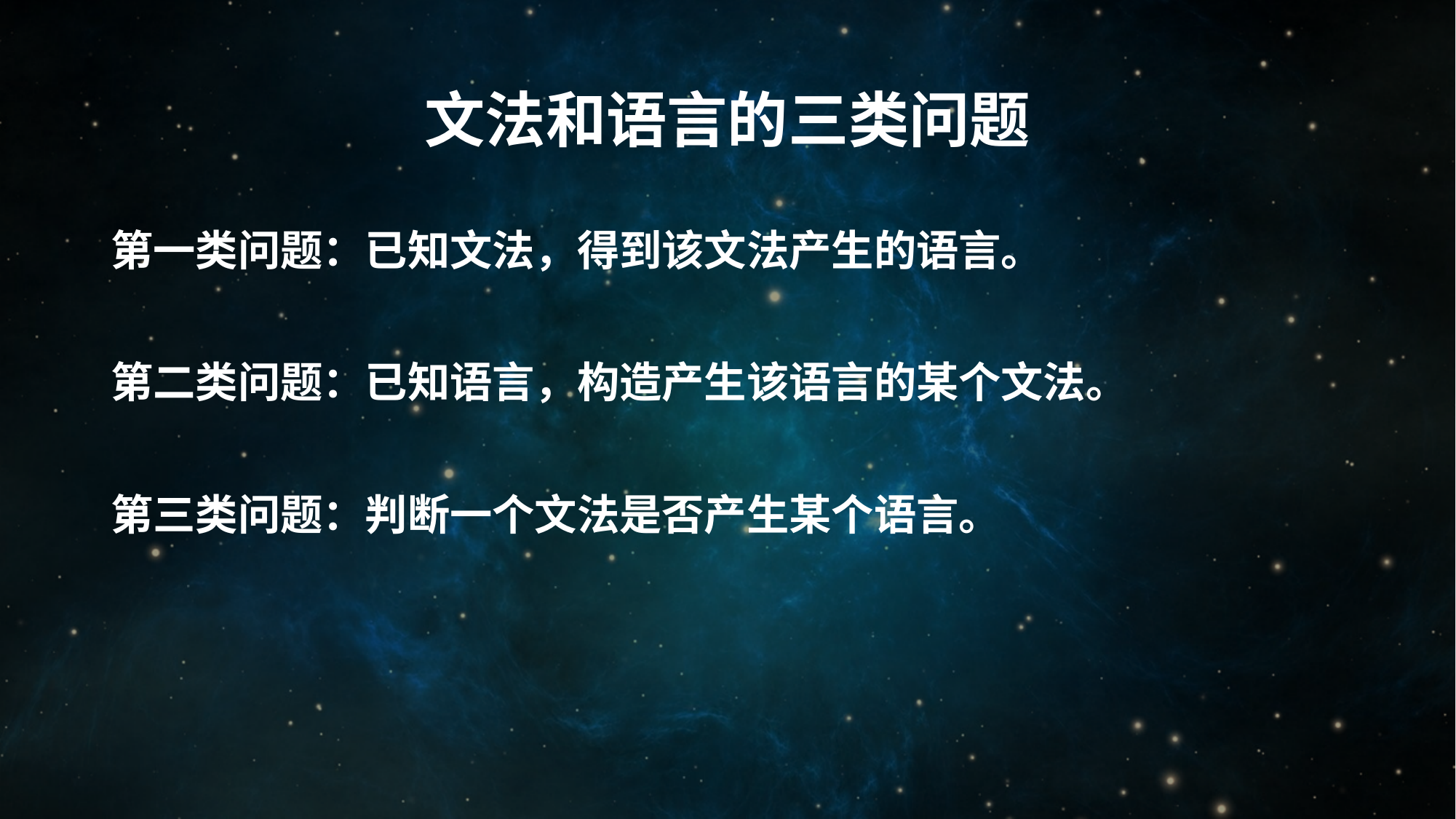

# 文法和语言的三类问题
第一类问题：已知文法，得到该文法产生的语言。

第二类问题：已知语言，构造产生该语言的某个文法。

第三类问题：判断一个文法是否产生某个语言。